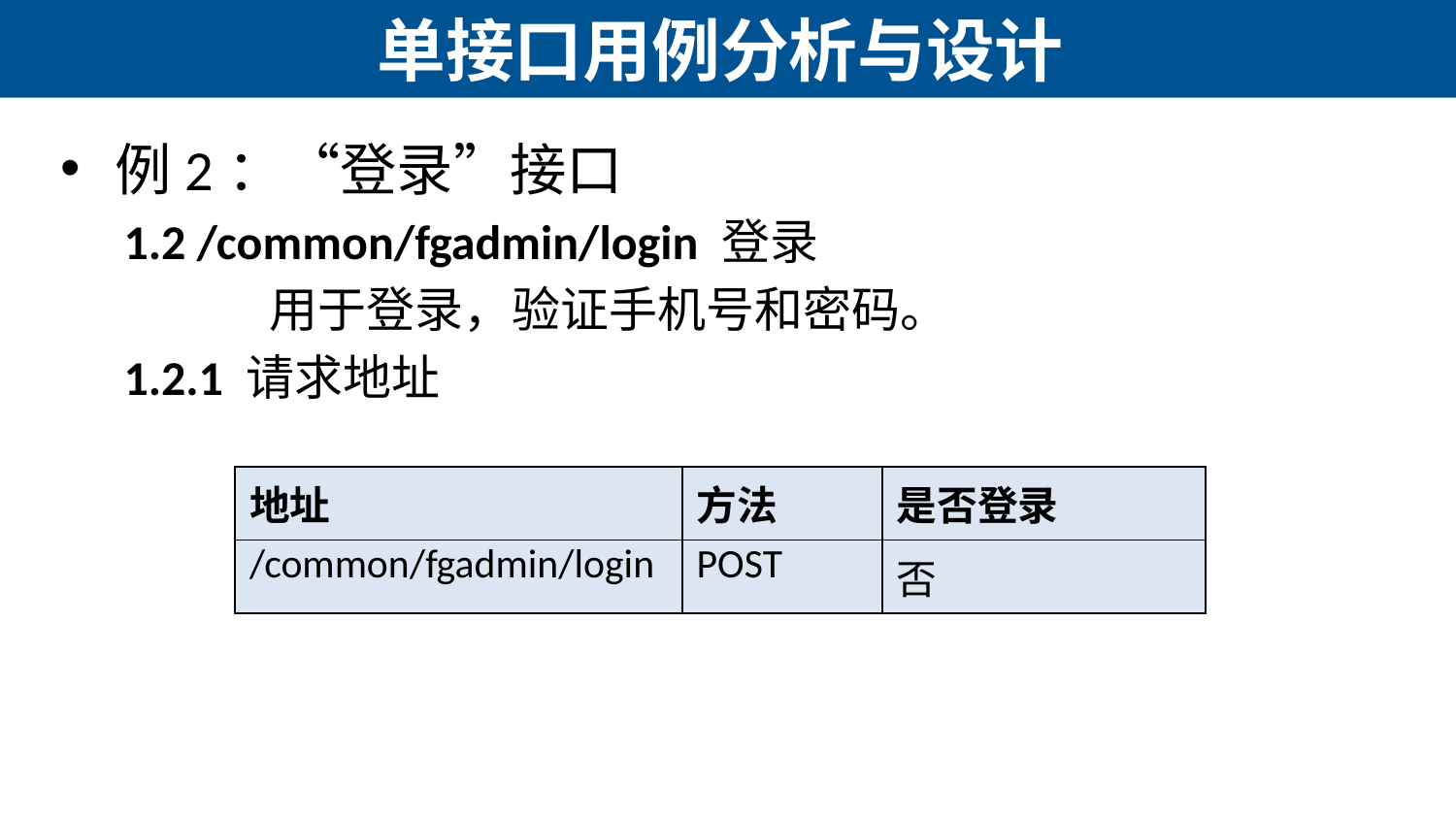

# 单接口用例分析与设计
例2：“登录”接口
1.2 /common/fgadmin/login 登录
	用于登录，验证手机号和密码。
1.2.1 请求地址
| 地址 | 方法 | 是否登录 |
| --- | --- | --- |
| /common/fgadmin/login | POST | 否 |